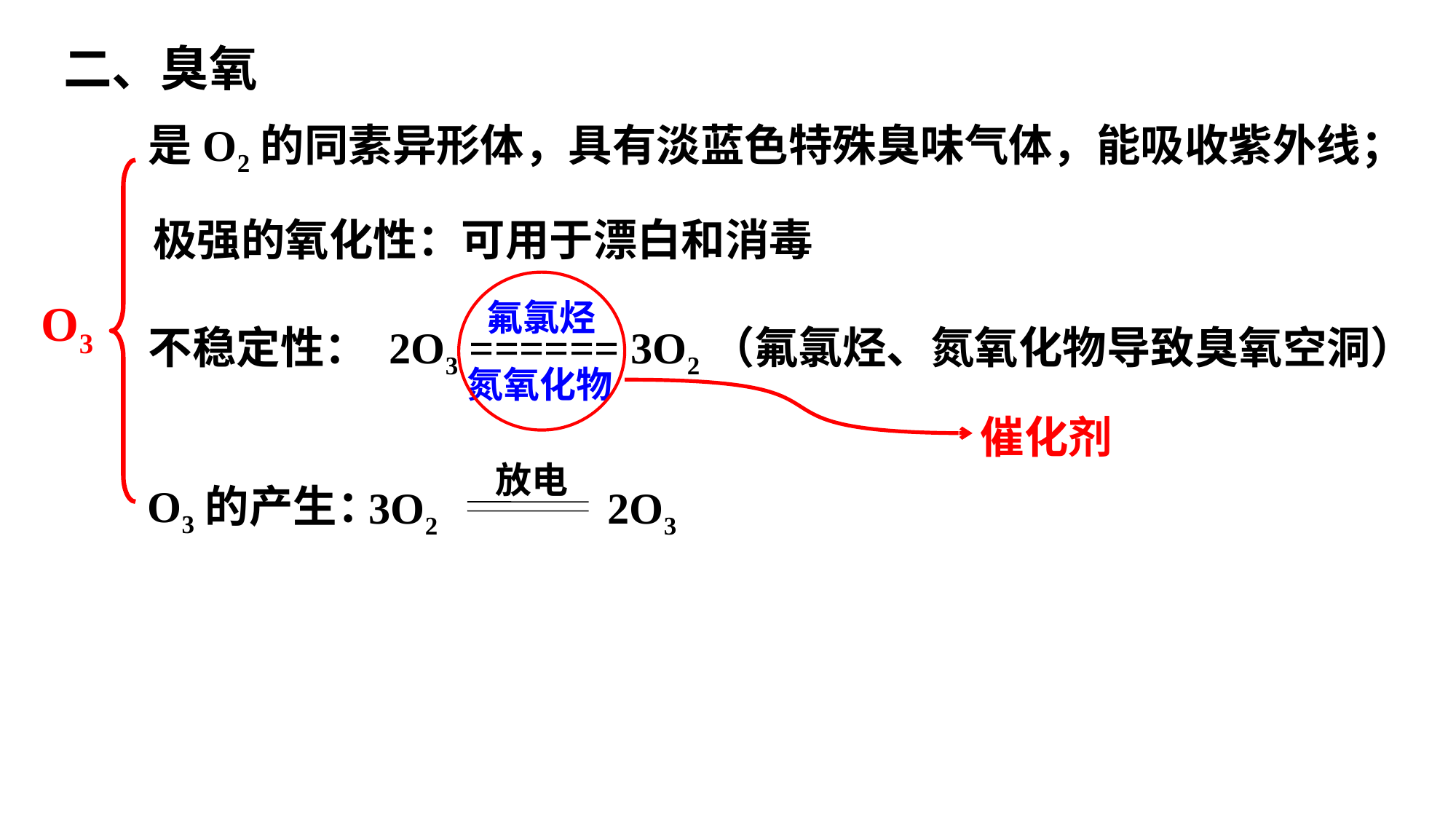

二、臭氧
是O2的同素异形体，具有淡蓝色特殊臭味气体，能吸收紫外线；

极强的氧化性：可用于漂白和消毒

O3
氟氯烃
不稳定性： 2O3 ====== 3O2（氟氯烃、氮氧化物导致臭氧空洞）
氮氧化物
催化剂
    放电
3O2
2O3

O3的产生：